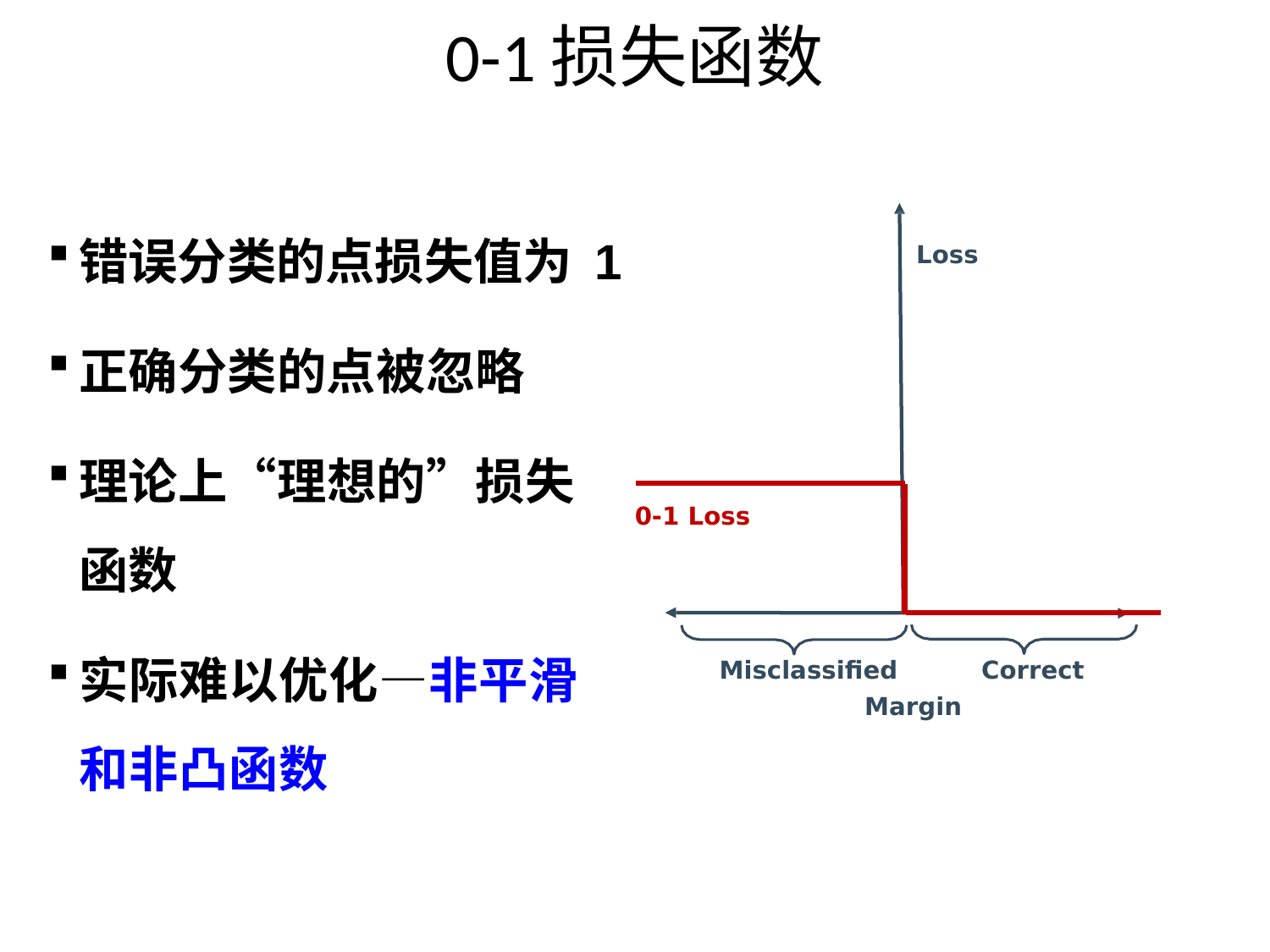

# 0-1损失函数
错误分类的点损失值为 1
正确分类的点被忽略
理论上“理想的”损失函数
实际难以优化—非平滑和非凸函数

Loss

0-1 Loss

Misclassified
Margin
Correct